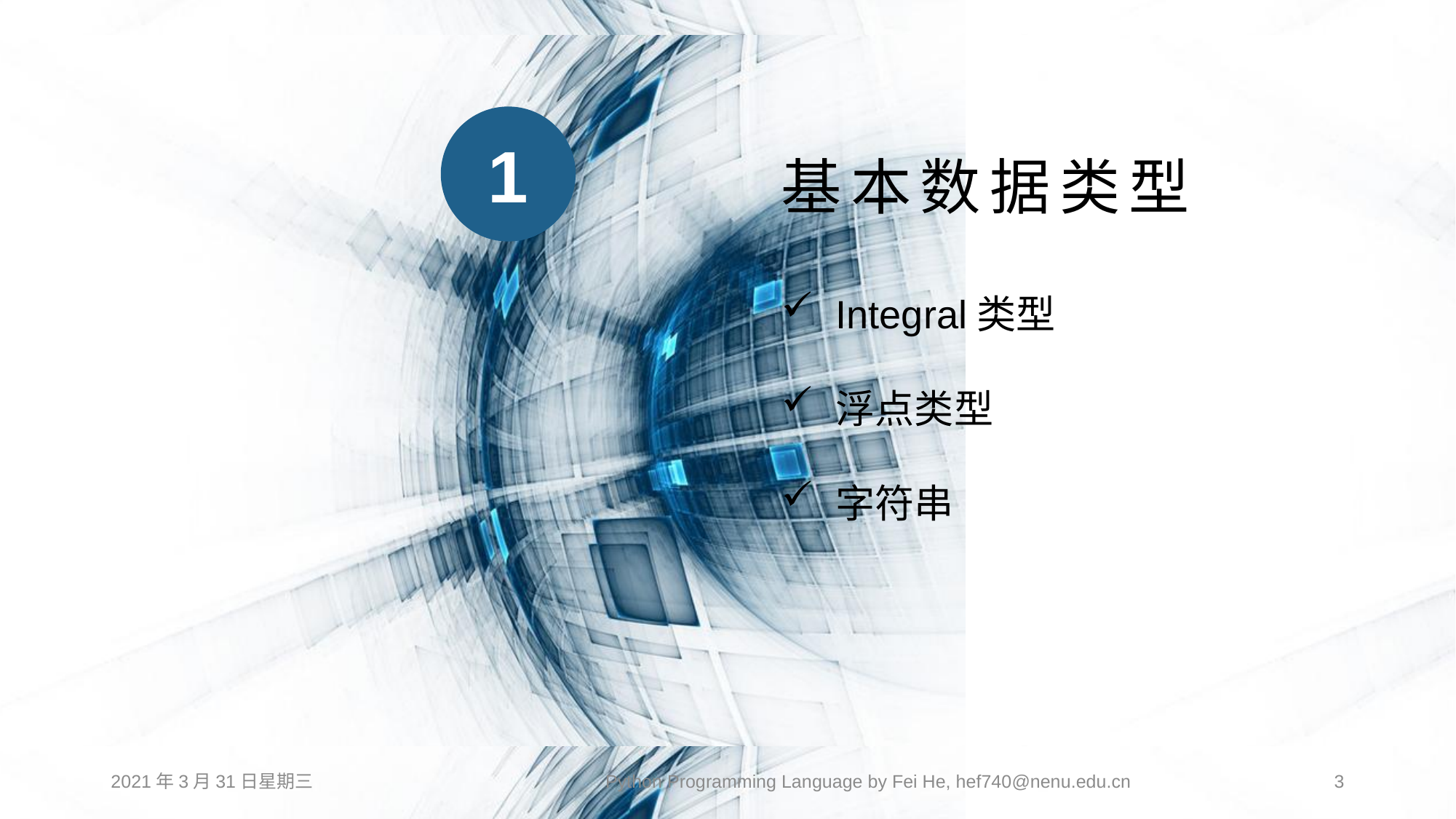

基本数据类型
1
Integral类型
浮点类型
字符串
2021年3月31日星期三
Python Programming Language by Fei He, hef740@nenu.edu.cn
3